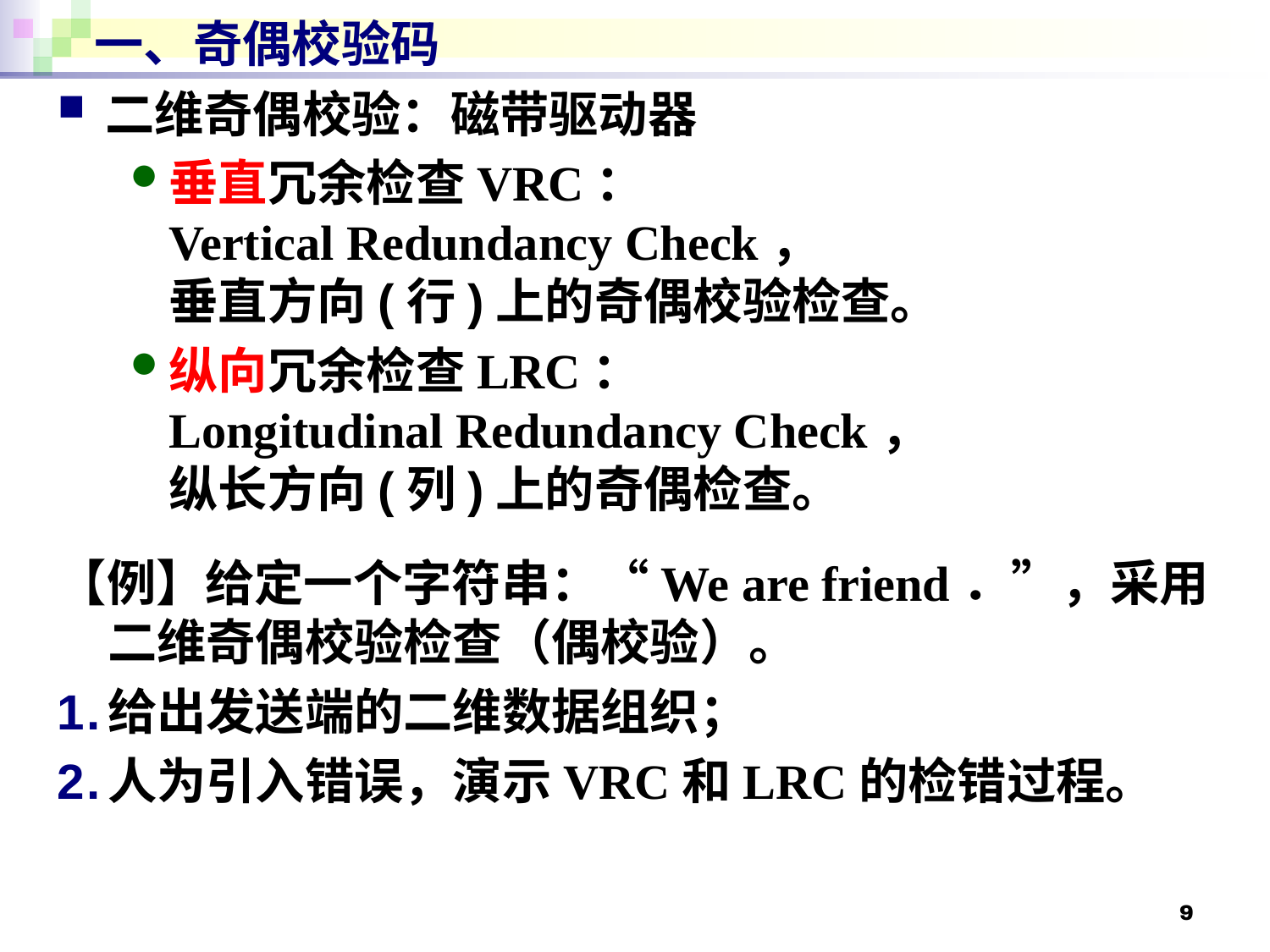

# 一、奇偶校验码
二维奇偶校验：磁带驱动器
垂直冗余检查VRC：
Vertical Redundancy Check，
垂直方向(行)上的奇偶校验检查。
纵向冗余检查LRC：
Longitudinal Redundancy Check，
纵长方向(列)上的奇偶检查。
【例】给定一个字符串：“We are friend．”，采用二维奇偶校验检查（偶校验）。
给出发送端的二维数据组织；
人为引入错误，演示VRC和LRC的检错过程。
9